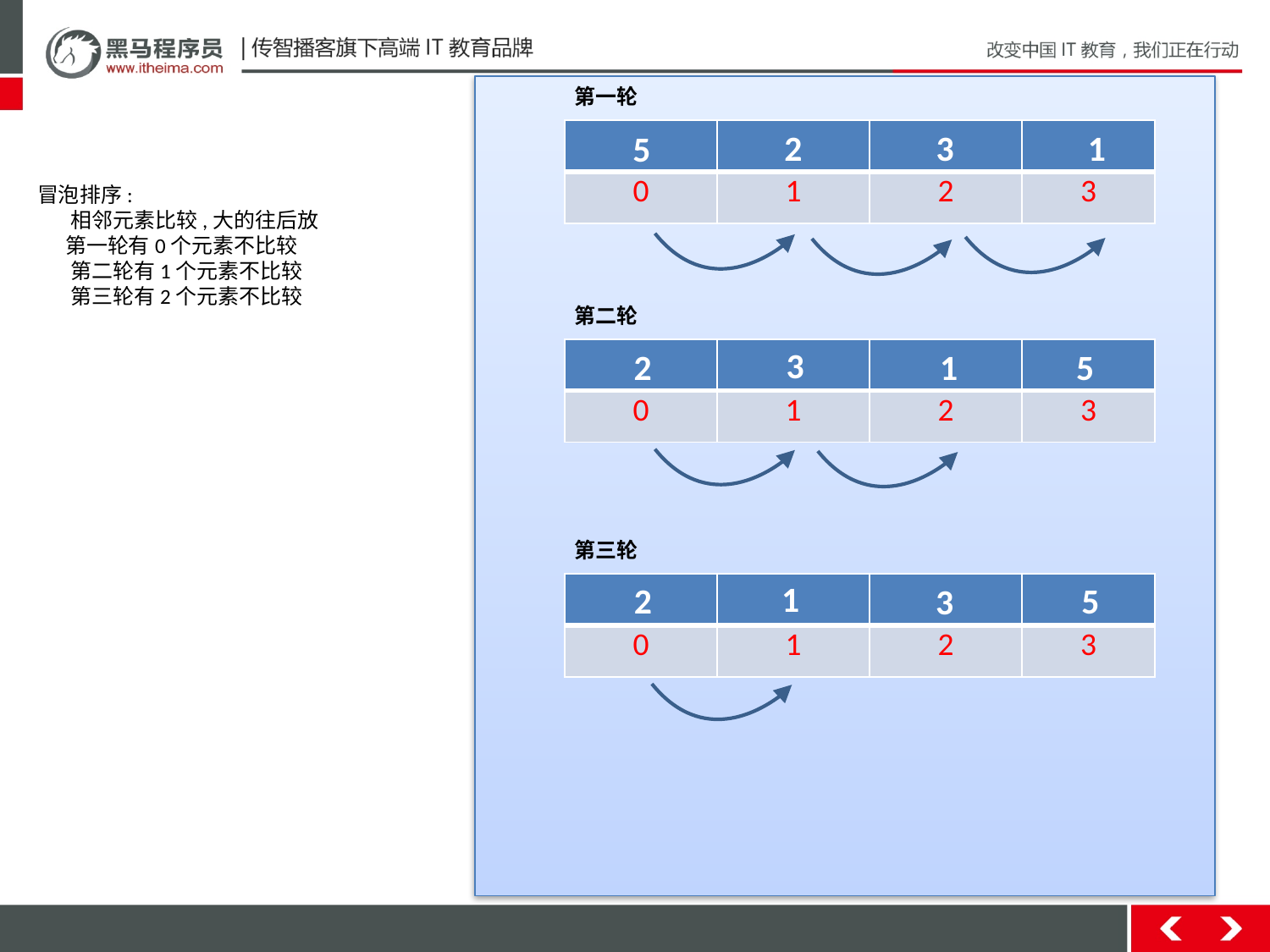

第一轮
2
3
1
|  |  |  |  |
| --- | --- | --- | --- |
| 0 | 1 | 2 | 3 |
5
冒泡排序:
      相邻元素比较,大的往后放
      第一轮有0个元素不比较
      第二轮有1个元素不比较
      第三轮有2个元素不比较

第二轮
3
2
1
5
|  |  |  |  |
| --- | --- | --- | --- |
| 0 | 1 | 2 | 3 |

第三轮
1
2
5
3
|  |  |  |  |
| --- | --- | --- | --- |
| 0 | 1 | 2 | 3 |